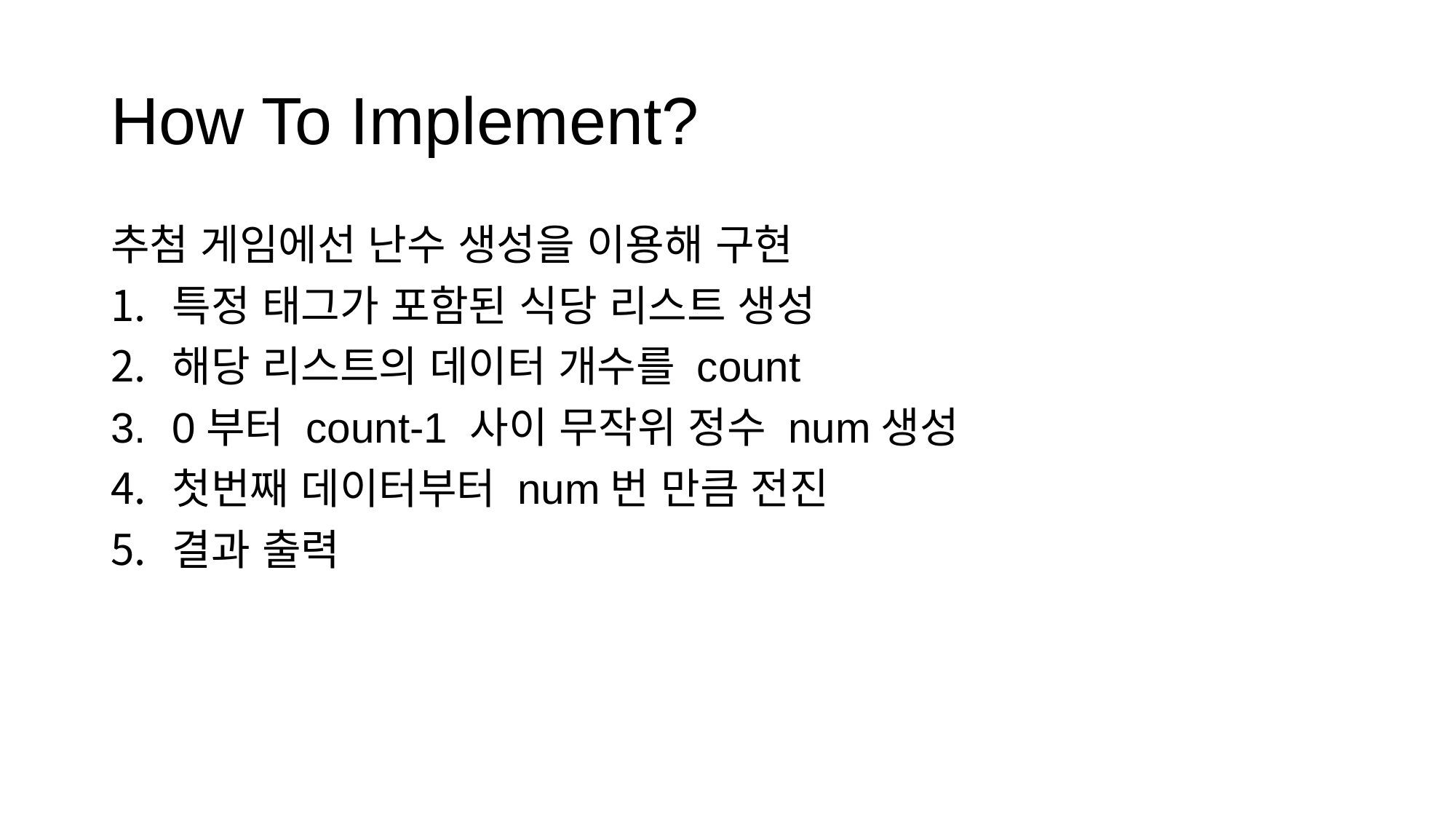

# How To Implement?
추첨 게임에선 난수 생성을 이용해 구현
특정 태그가 포함된 식당 리스트 생성
해당 리스트의 데이터 개수를 count
0부터 count-1 사이 무작위 정수 num생성
첫번째 데이터부터 num번 만큼 전진
결과 출력